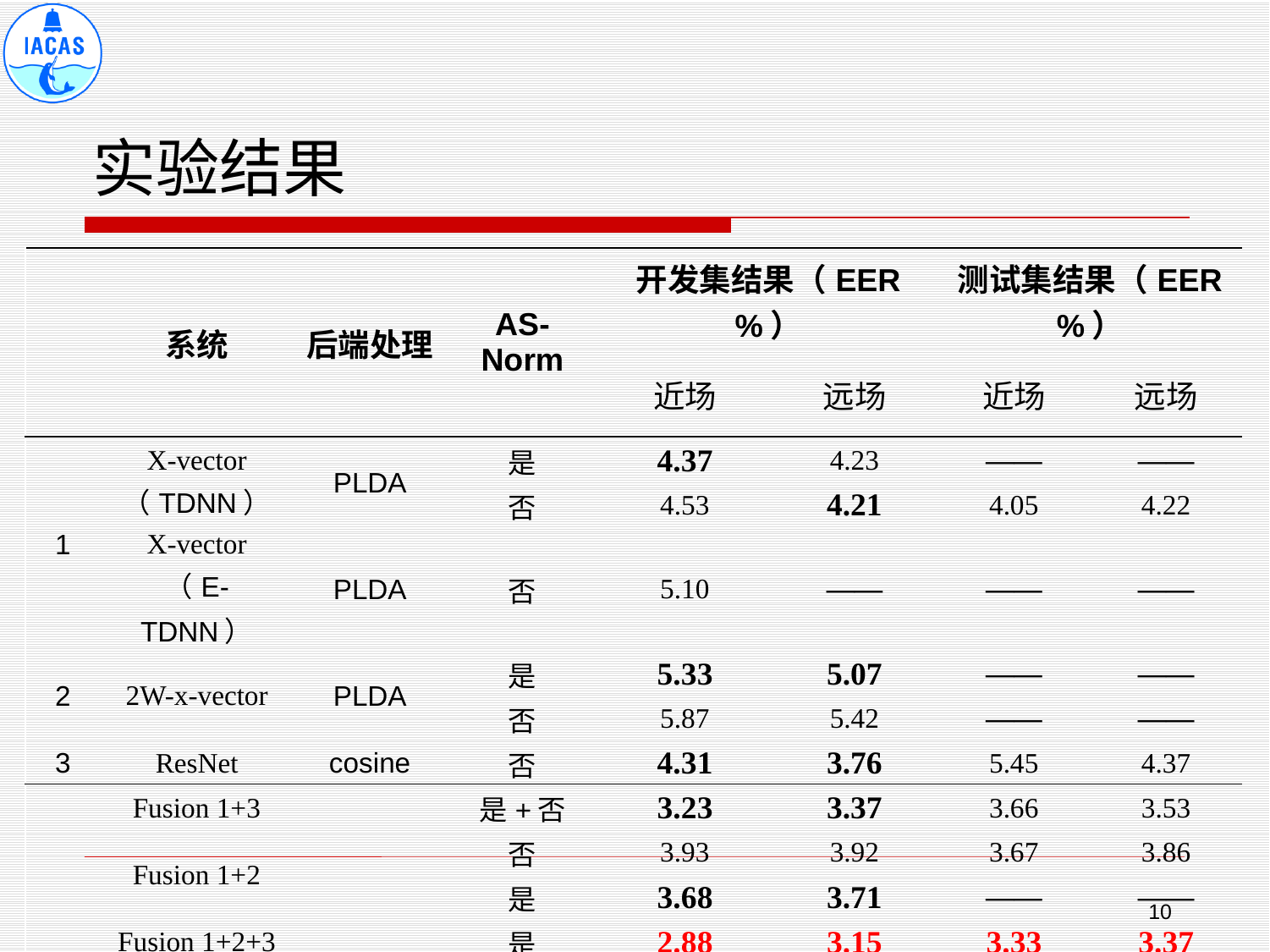

# 实验结果

|  | 系统 | 后端处理 | AS-Norm | 开发集结果（EER%） |  | 测试集结果（EER%） |  |
| --- | --- | --- | --- | --- | --- | --- | --- |
|  |  |  |  | 近场 | 远场 | 近场 | 远场 |
| 1 | X-vector （TDNN） | PLDA | 是 | 4.37 | 4.23 | —— | —— |
|  |  |  | 否 | 4.53 | 4.21 | 4.05 | 4.22 |
|  | X-vector （E-TDNN） | PLDA | 否 | 5.10 | —— | —— | —— |
| 2 | 2W-x-vector | PLDA | 是 | 5.33 | 5.07 | —— | —— |
|  |  |  | 否 | 5.87 | 5.42 | —— | —— |
| 3 | ResNet | cosine | 否 | 4.31 | 3.76 | 5.45 | 4.37 |
|  | Fusion 1+3 |  | 是+否 | 3.23 | 3.37 | 3.66 | 3.53 |
|  | Fusion 1+2 |  | 否 | 3.93 | 3.92 | 3.67 | 3.86 |
|  |  |  | 是 | 3.68 | 3.71 | —— | —— |
|  | Fusion 1+2+3 |  | 是 | 2.88 | 3.15 | 3.33 | 3.37 |

10